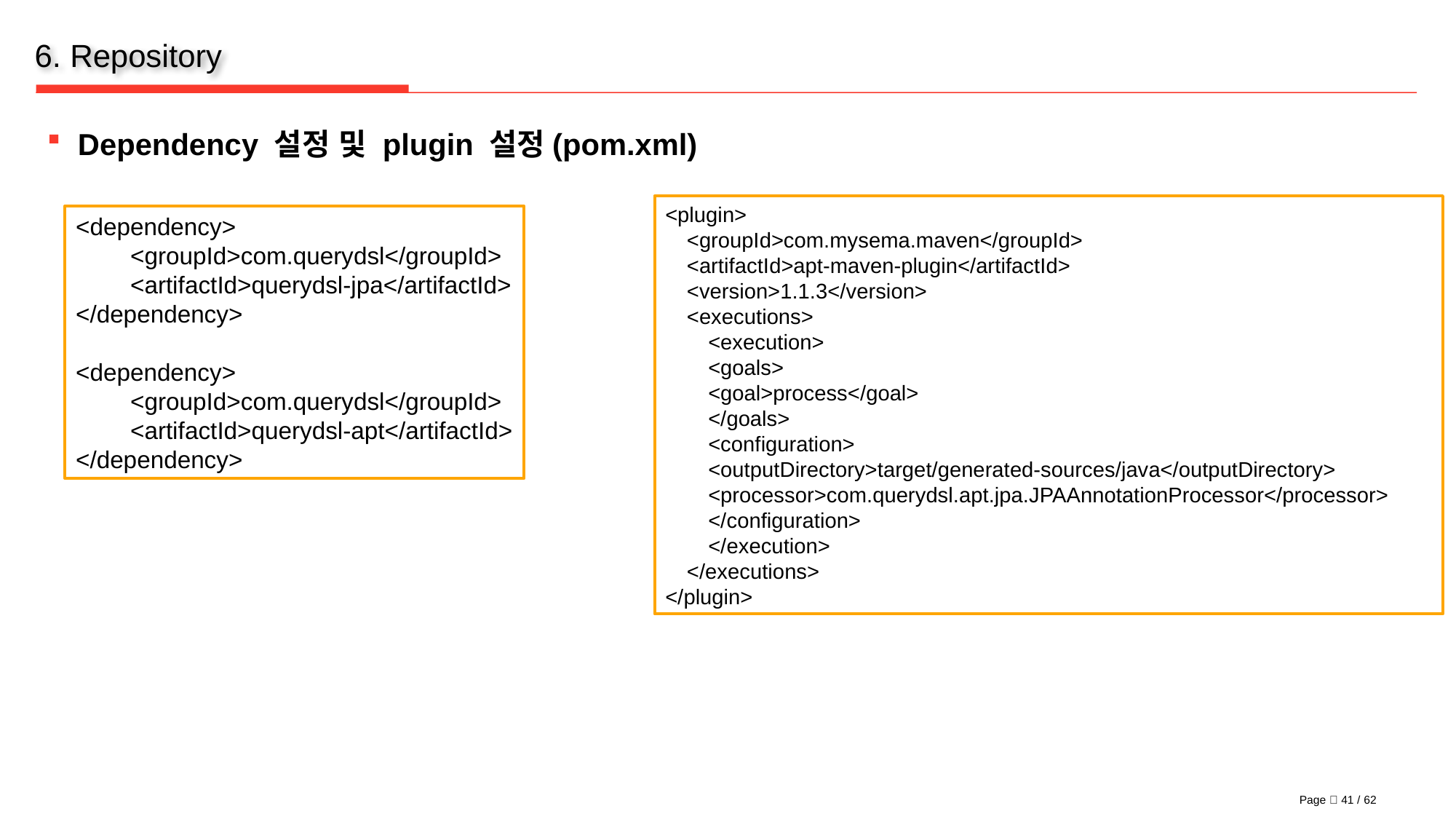

# 6. Repository
Dependency 설정 및 plugin 설정(pom.xml)
<plugin>
<groupId>com.mysema.maven</groupId>
<artifactId>apt-maven-plugin</artifactId>
<version>1.1.3</version>
<executions>
<execution>
<goals>
<goal>process</goal>
</goals>
<configuration>
<outputDirectory>target/generated-sources/java</outputDirectory>
<processor>com.querydsl.apt.jpa.JPAAnnotationProcessor</processor>
</configuration>
</execution>
</executions>
</plugin>
<dependency>
<groupId>com.querydsl</groupId>
<artifactId>querydsl-jpa</artifactId>
</dependency>

<dependency>
<groupId>com.querydsl</groupId>
<artifactId>querydsl-apt</artifactId>
</dependency>